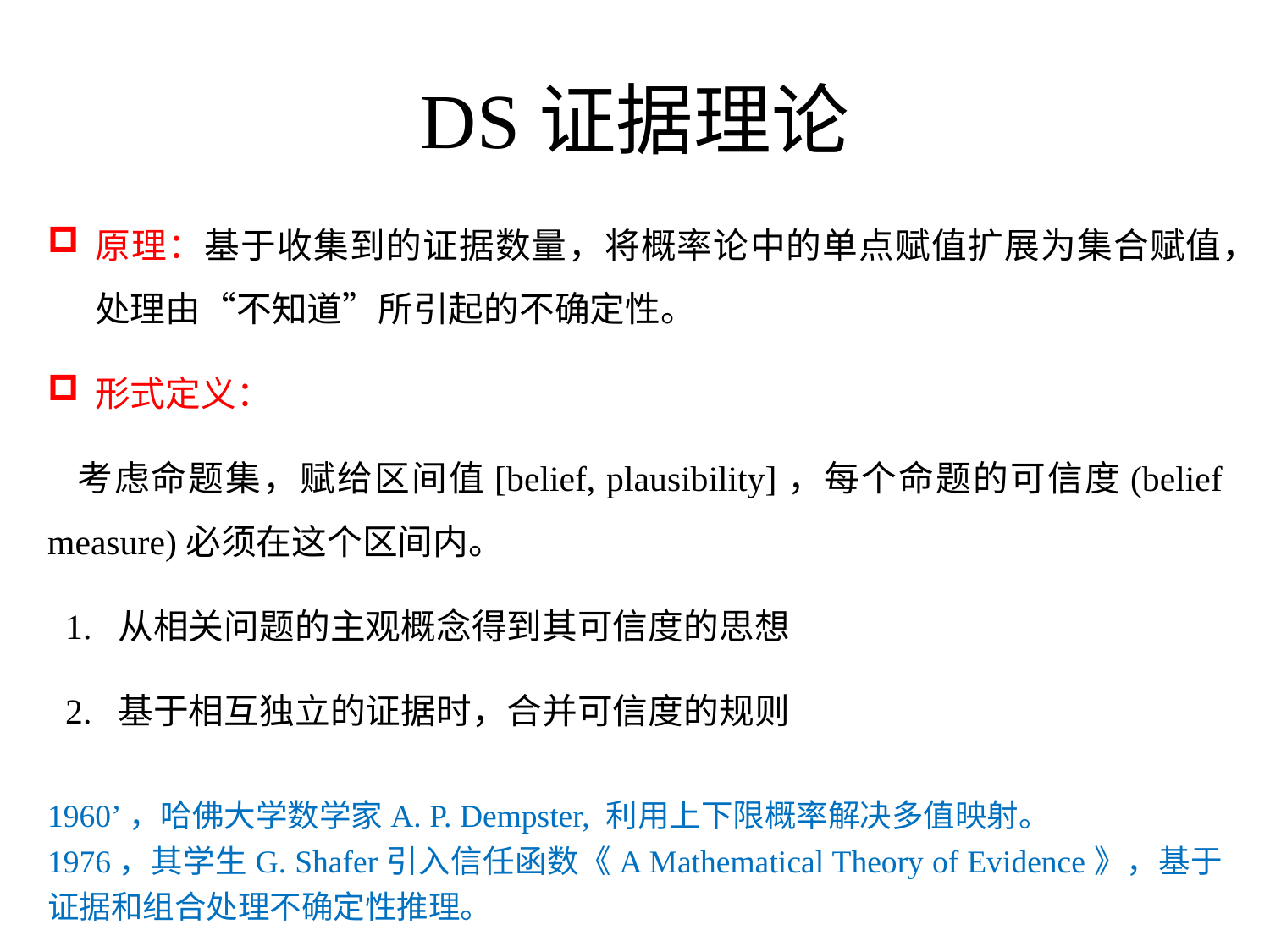

# DS证据理论
原理：基于收集到的证据数量，将概率论中的单点赋值扩展为集合赋值，处理由“不知道”所引起的不确定性。
形式定义：
  考虑命题集，赋给区间值[belief, plausibility]，每个命题的可信度(belief measure)必须在这个区间内。
  1.  从相关问题的主观概念得到其可信度的思想
  2.  基于相互独立的证据时，合并可信度的规则

1960’，哈佛大学数学家A. P. Dempster, 利用上下限概率解决多值映射。
1976，其学生G. Shafer引入信任函数《A Mathematical Theory of Evidence》，基于证据和组合处理不确定性推理。